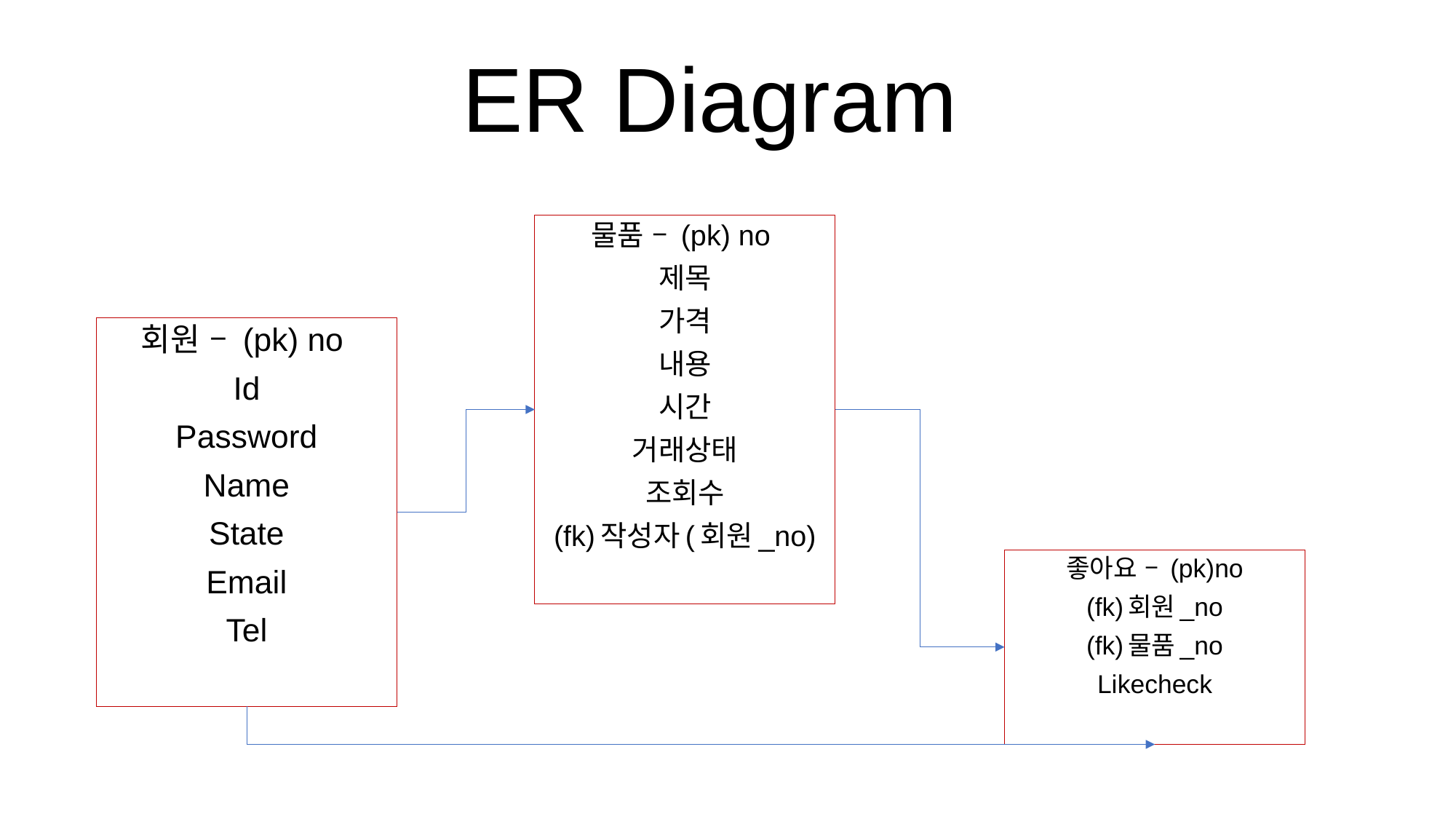

ER Diagram
물품 – (pk) no
제목
가격
내용
시간
거래상태
조회수
(fk)작성자(회원_no)

회원 – (pk) no
Id
Password
Name
State
Email
Tel

좋아요 – (pk)no
(fk)회원_no
(fk)물품_no
Likecheck